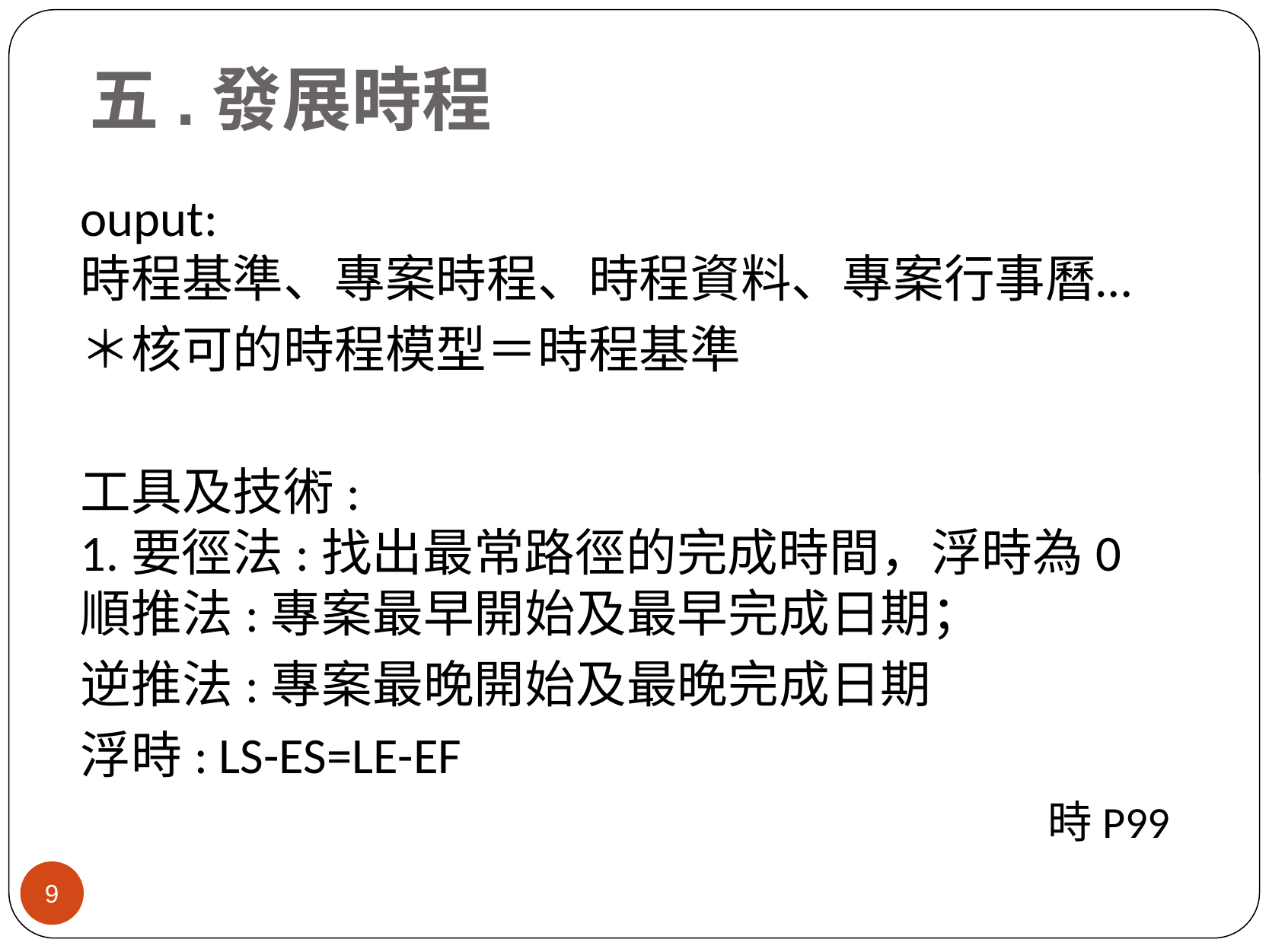

# 五.發展時程
ouput:
時程基準、專案時程、時程資料、專案行事曆…
＊核可的時程模型＝時程基準

工具及技術:
1.要徑法:找出最常路徑的完成時間，浮時為0
順推法:專案最早開始及最早完成日期；
逆推法:專案最晚開始及最晚完成日期
浮時: LS-ES=LE-EF
時P99
9